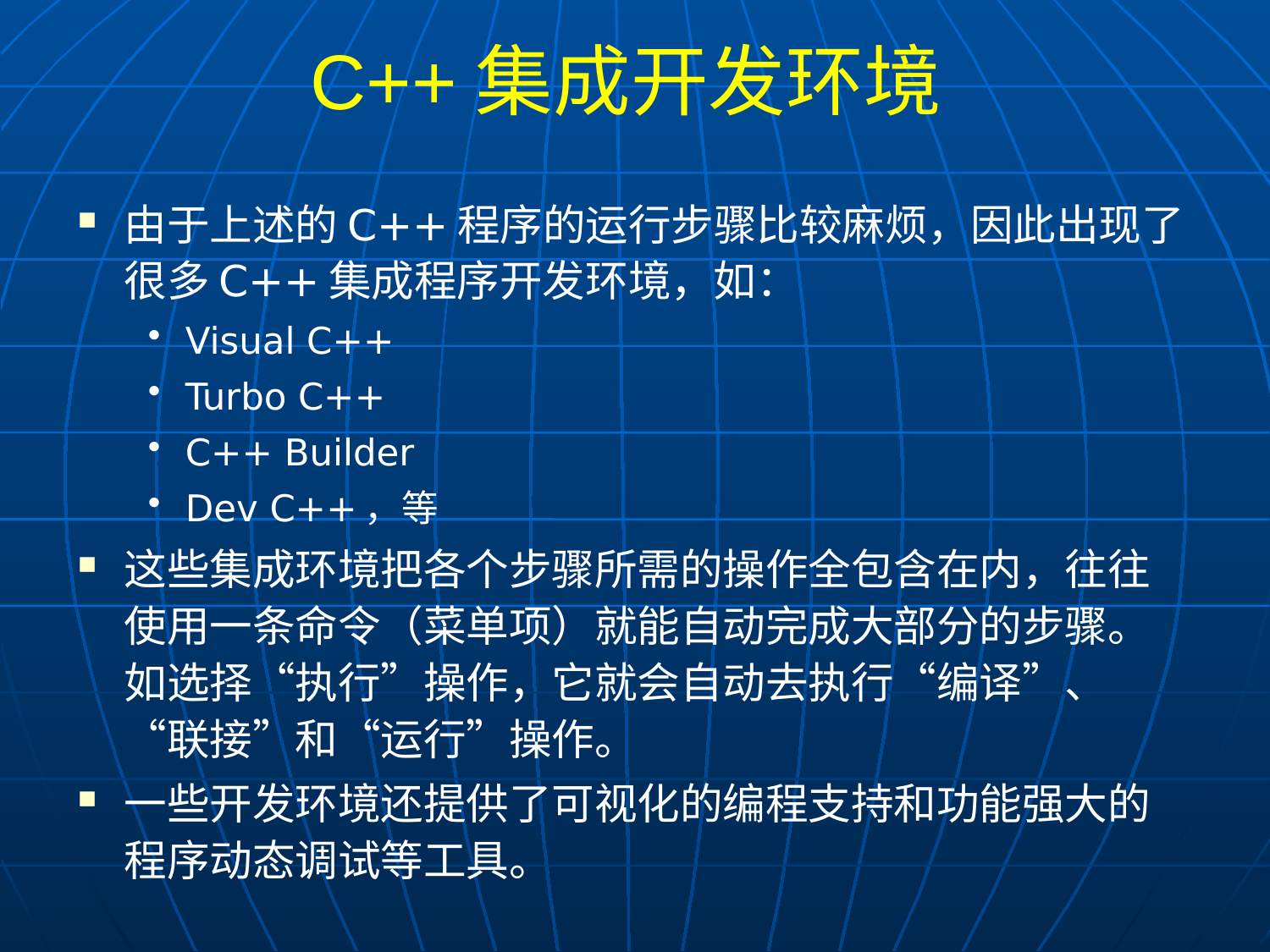

# C++集成开发环境
由于上述的C++程序的运行步骤比较麻烦，因此出现了很多C++集成程序开发环境，如：
Visual C++
Turbo C++
C++ Builder
Dev C++，等
这些集成环境把各个步骤所需的操作全包含在内，往往使用一条命令（菜单项）就能自动完成大部分的步骤。如选择“执行”操作，它就会自动去执行“编译”、“联接”和“运行”操作。
一些开发环境还提供了可视化的编程支持和功能强大的程序动态调试等工具。